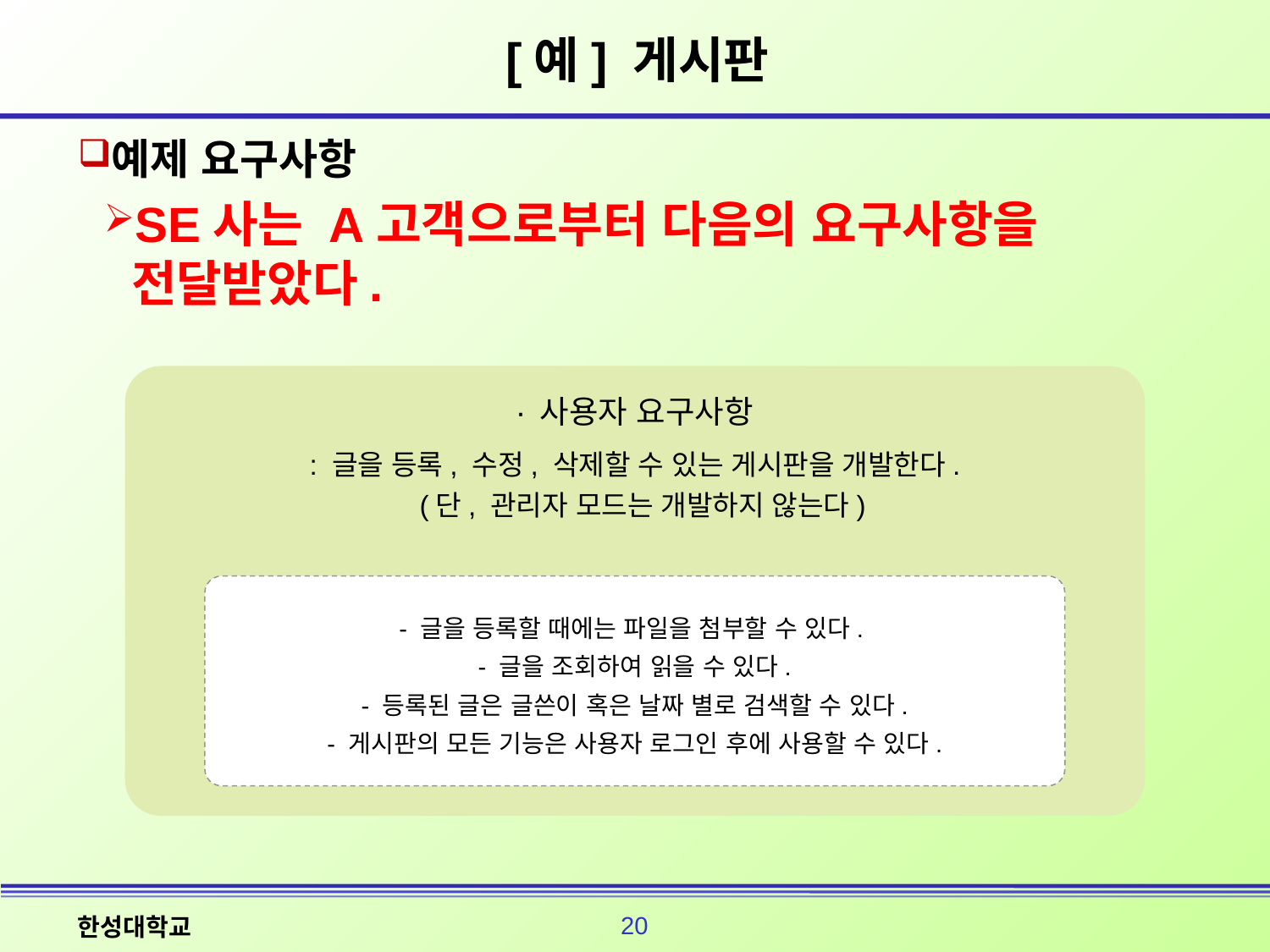

# [예] 게시판
예제 요구사항
SE사는 A고객으로부터 다음의 요구사항을 전달받았다.

∙ 사용자 요구사항
: 글을 등록, 수정, 삭제할 수 있는 게시판을 개발한다.
  (단, 관리자 모드는 개발하지 않는다)

- 글을 등록할 때에는 파일을 첨부할 수 있다.
- 글을 조회하여 읽을 수 있다.
- 등록된 글은 글쓴이 혹은 날짜 별로 검색할 수 있다.
- 게시판의 모든 기능은 사용자 로그인 후에 사용할 수 있다.